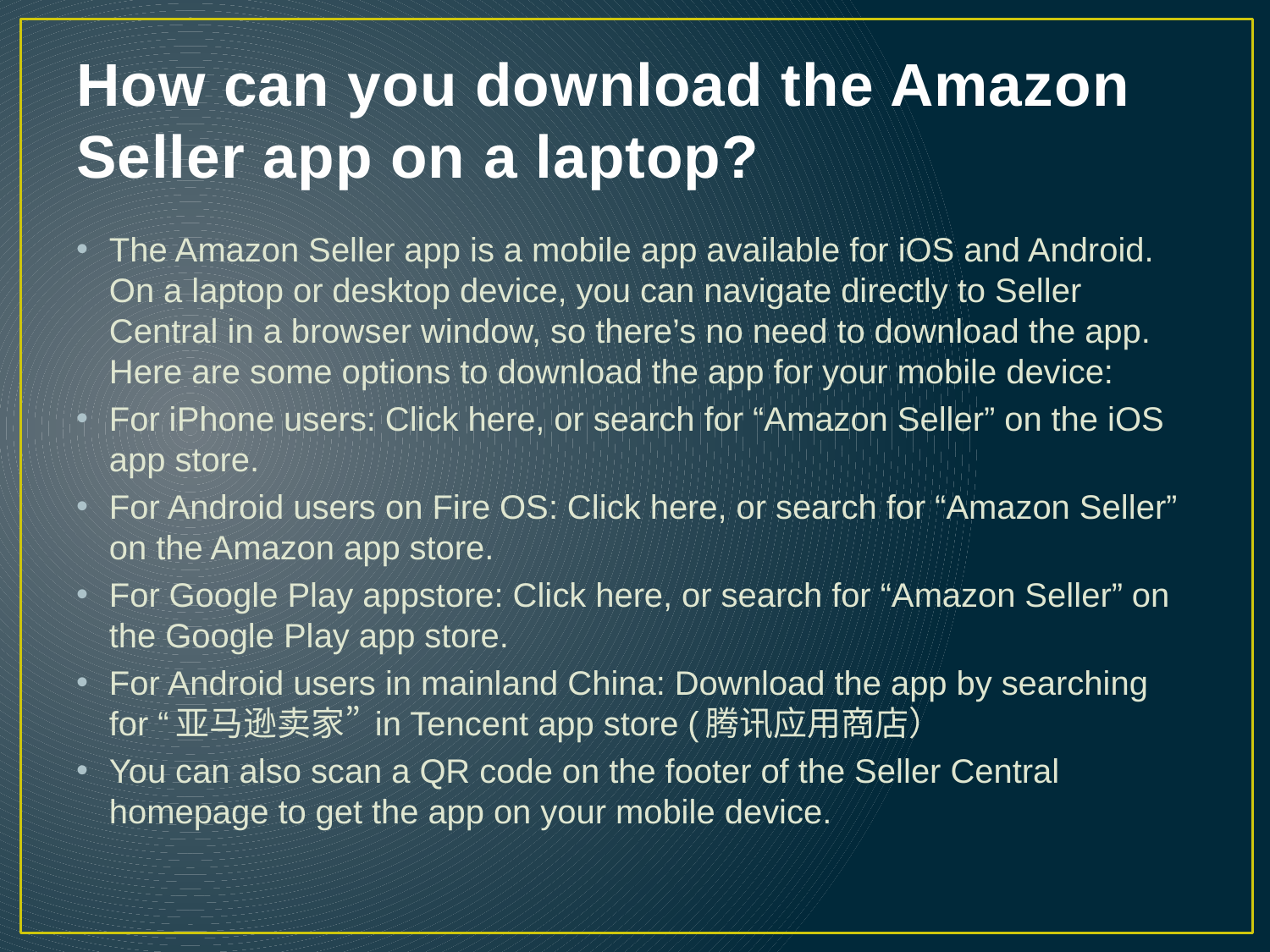

# How can you download the Amazon Seller app on a laptop?
The Amazon Seller app is a mobile app available for iOS and Android. On a laptop or desktop device, you can navigate directly to Seller Central in a browser window, so there’s no need to download the app. Here are some options to download the app for your mobile device:
For iPhone users: Click here, or search for “Amazon Seller” on the iOS app store.
For Android users on Fire OS: Click here, or search for “Amazon Seller” on the Amazon app store.
For Google Play appstore: Click here, or search for “Amazon Seller” on the Google Play app store.
For Android users in mainland China: Download the app by searching for “亚马逊卖家” in Tencent app store (腾讯应用商店）
You can also scan a QR code on the footer of the Seller Central homepage to get the app on your mobile device.